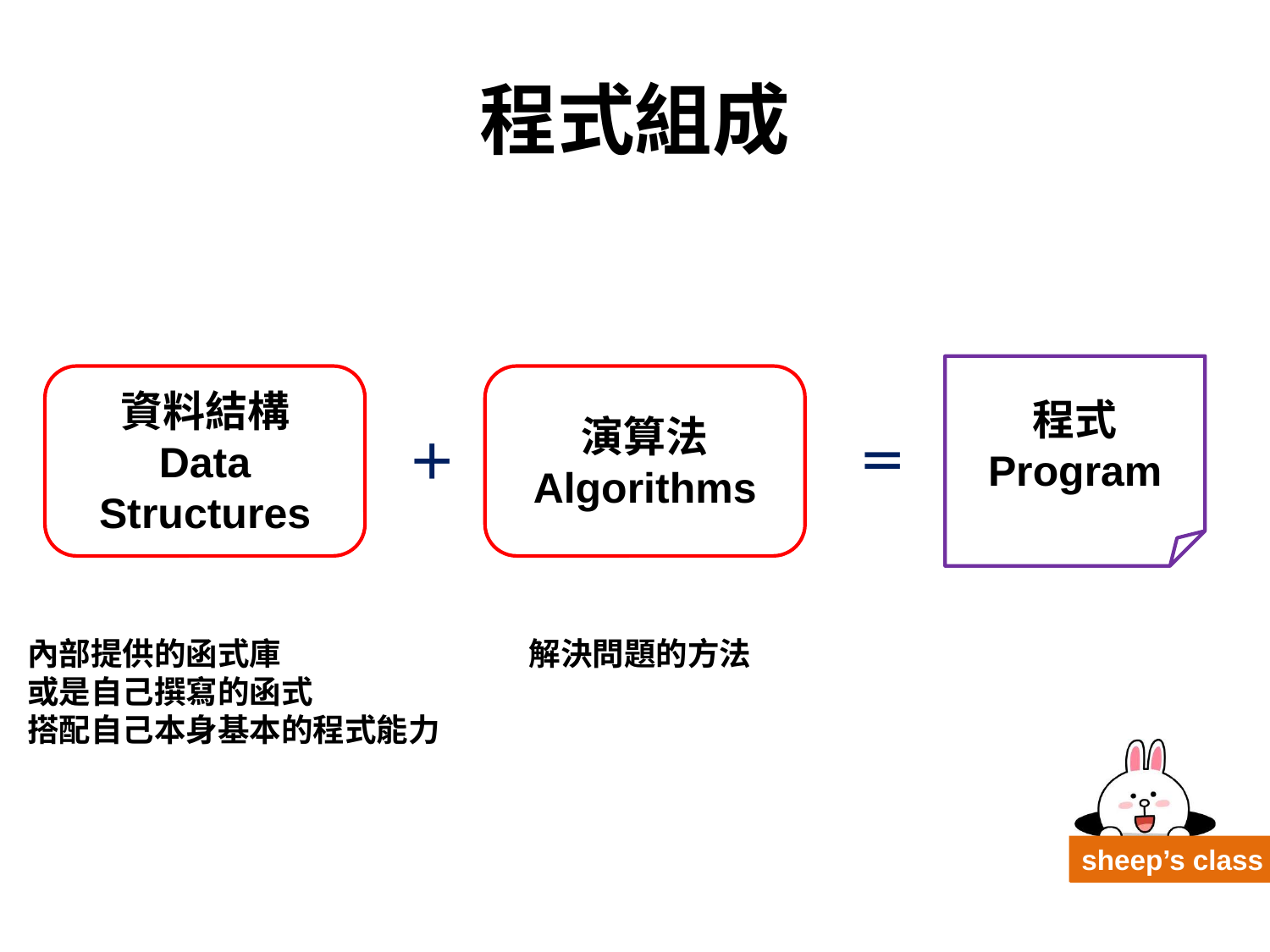

# 程式組成
程式
Program
資料結構
Data Structures
演算法
Algorithms
＋
＝
內部提供的函式庫
或是自己撰寫的函式
搭配自己本身基本的程式能力
解決問題的方法